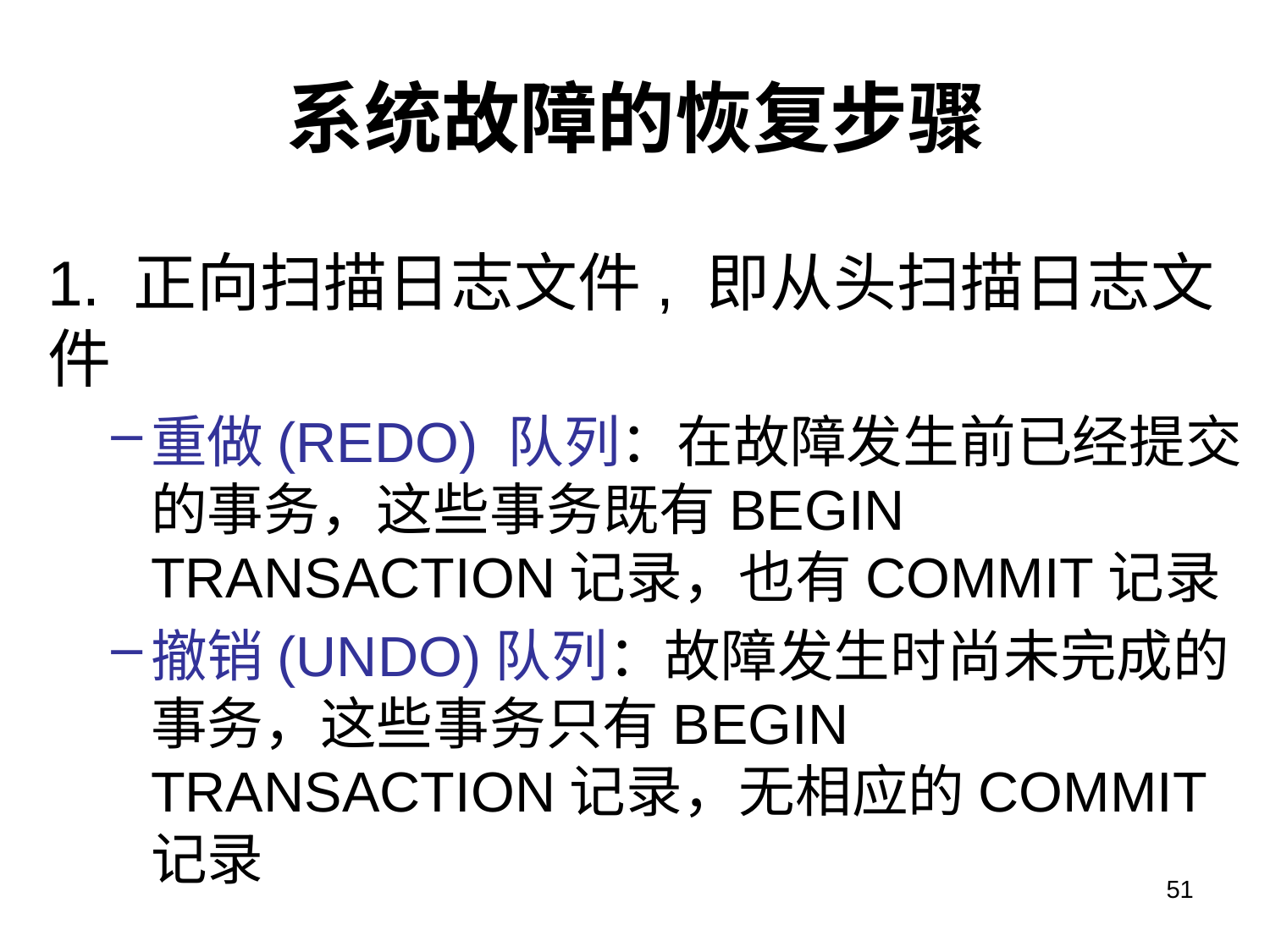

# 系统故障的恢复步骤
1. 正向扫描日志文件, 即从头扫描日志文件
重做(REDO) 队列：在故障发生前已经提交的事务，这些事务既有BEGIN TRANSACTION记录，也有COMMIT记录
撤销(UNDO)队列：故障发生时尚未完成的事务，这些事务只有BEGIN TRANSACTION记录，无相应的COMMIT记录
51